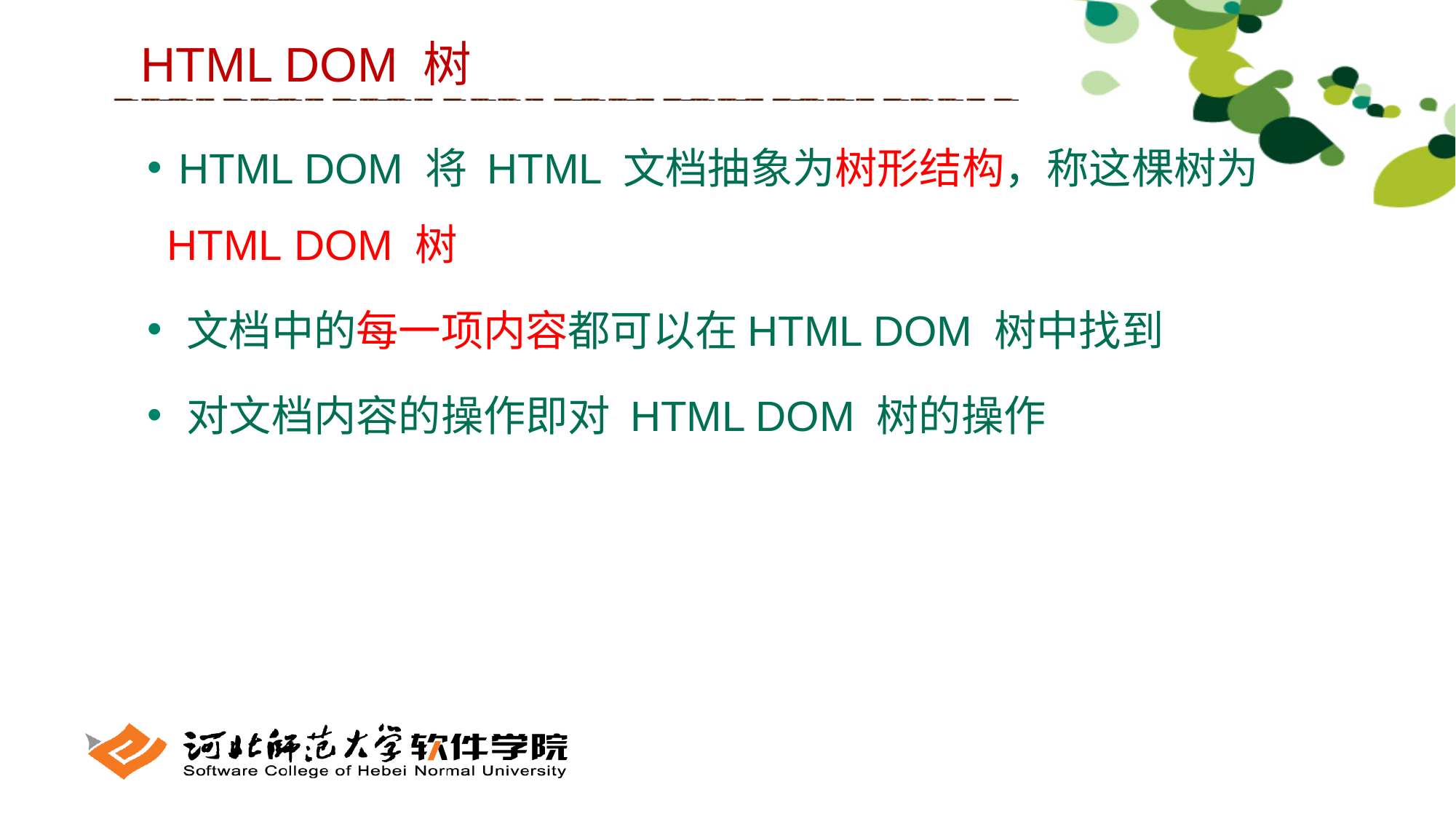

HTML DOM 树
 HTML DOM 将 HTML 文档抽象为树形结构，称这棵树为 HTML DOM 树
 文档中的每一项内容都可以在HTML DOM 树中找到
 对文档内容的操作即对 HTML DOM 树的操作